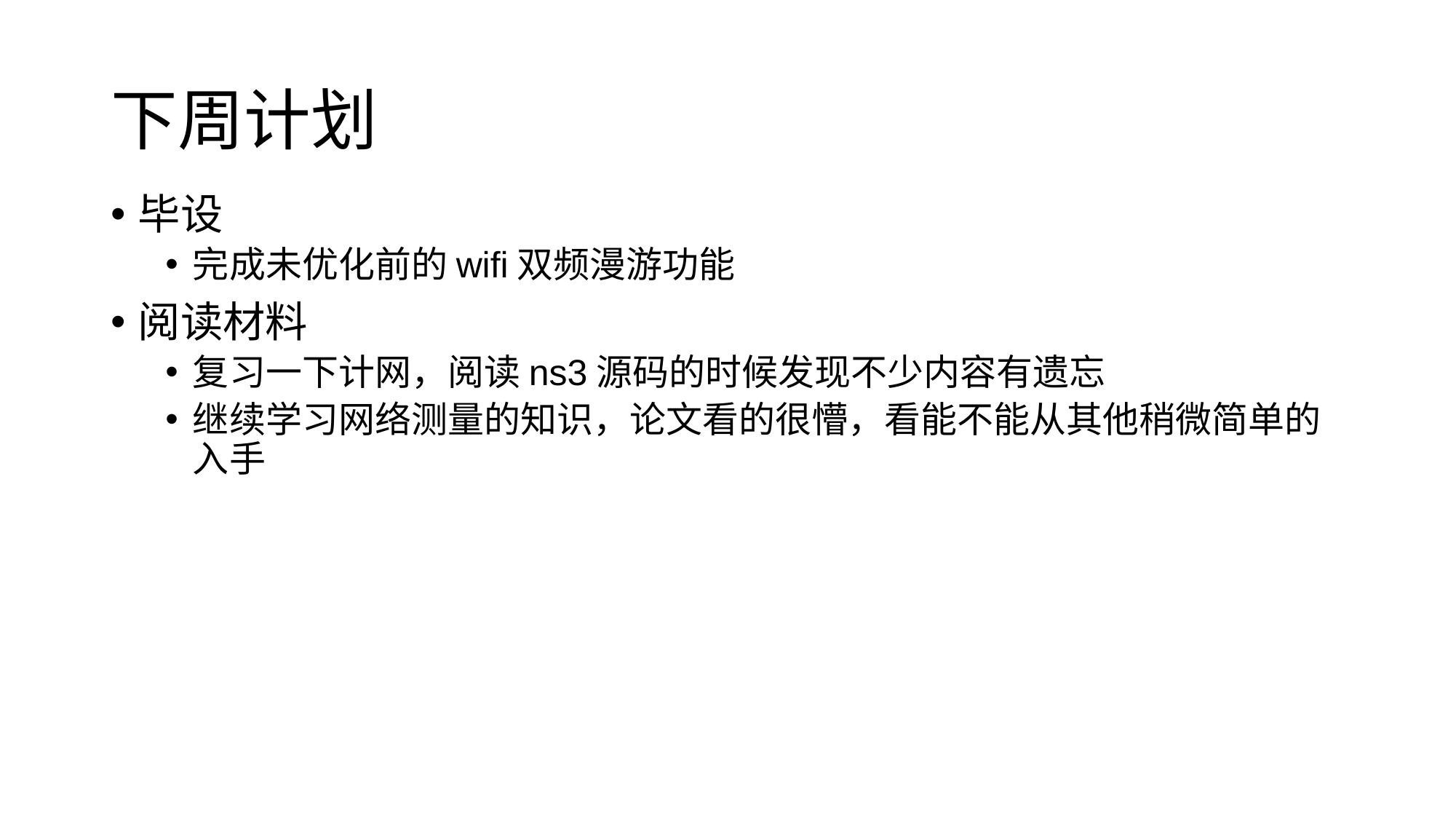

# 下周计划
毕设
完成未优化前的wifi双频漫游功能
阅读材料
复习一下计网，阅读ns3源码的时候发现不少内容有遗忘
继续学习网络测量的知识，论文看的很懵，看能不能从其他稍微简单的入手